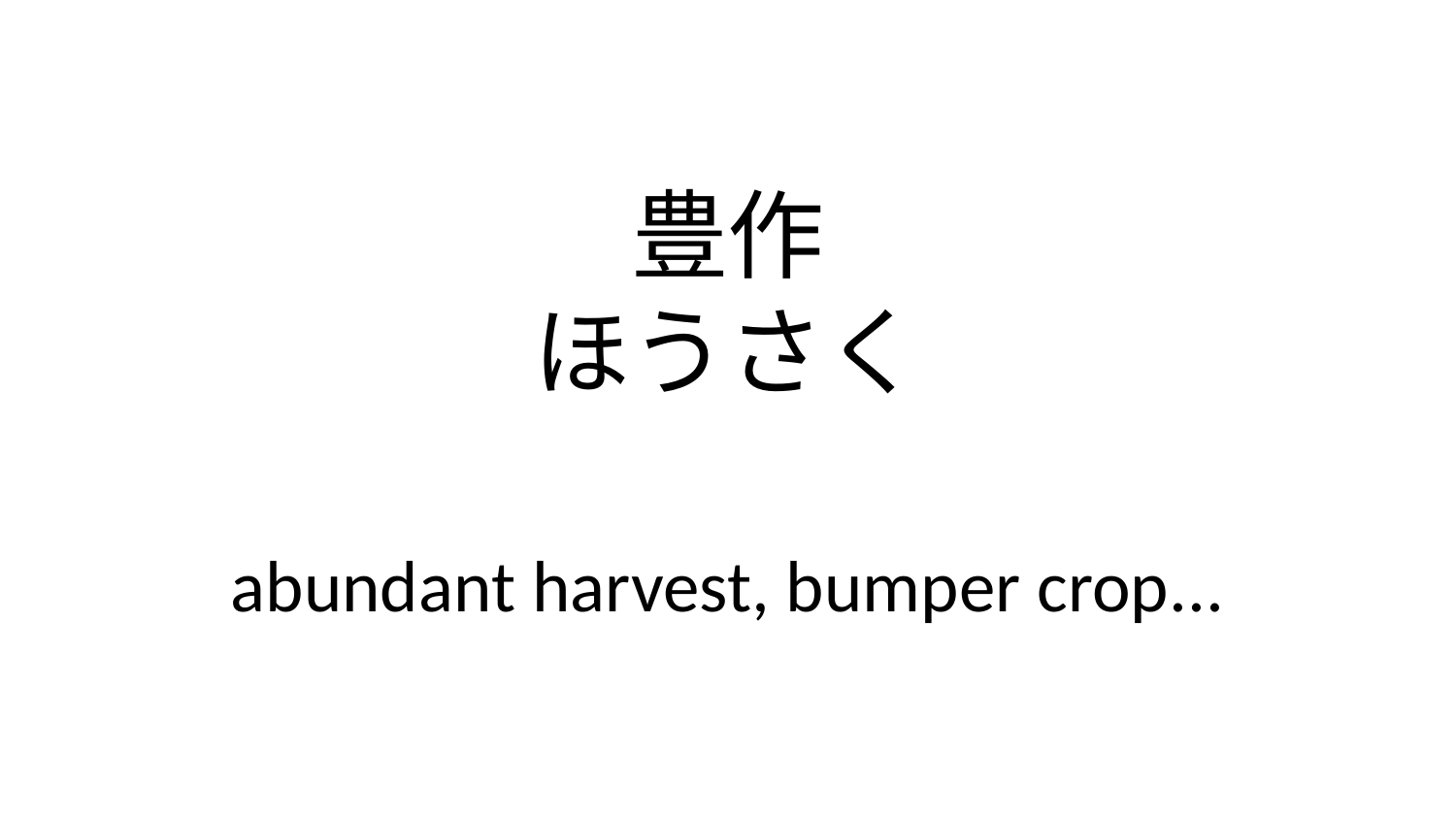

豊作
ほうさく
abundant harvest, bumper crop...
63-64